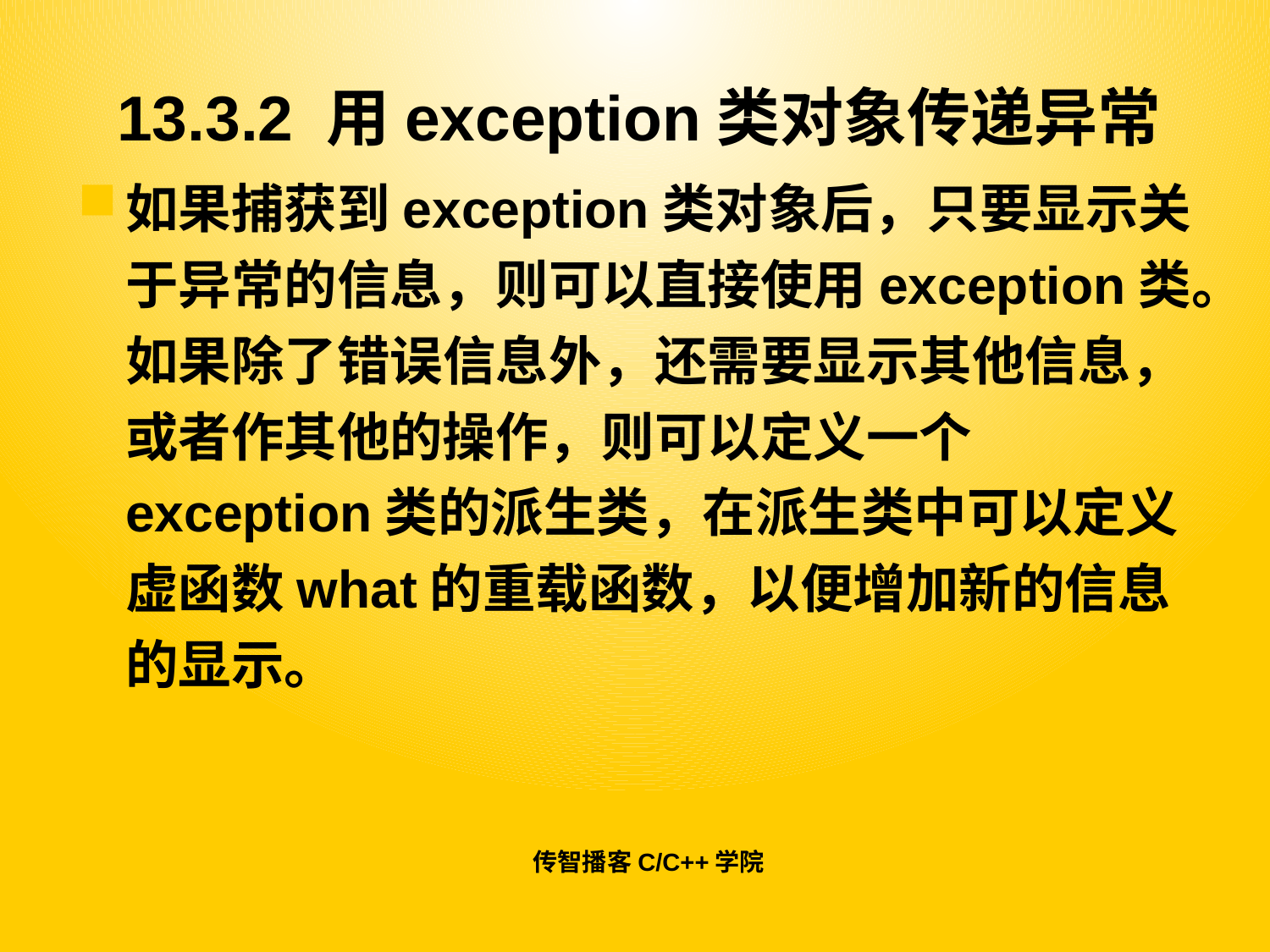

# 13.3.2 用exception类对象传递异常
如果捕获到exception类对象后，只要显示关于异常的信息，则可以直接使用exception类。如果除了错误信息外，还需要显示其他信息，或者作其他的操作，则可以定义一个exception类的派生类，在派生类中可以定义虚函数what的重载函数，以便增加新的信息的显示。
传智播客C/C++学院